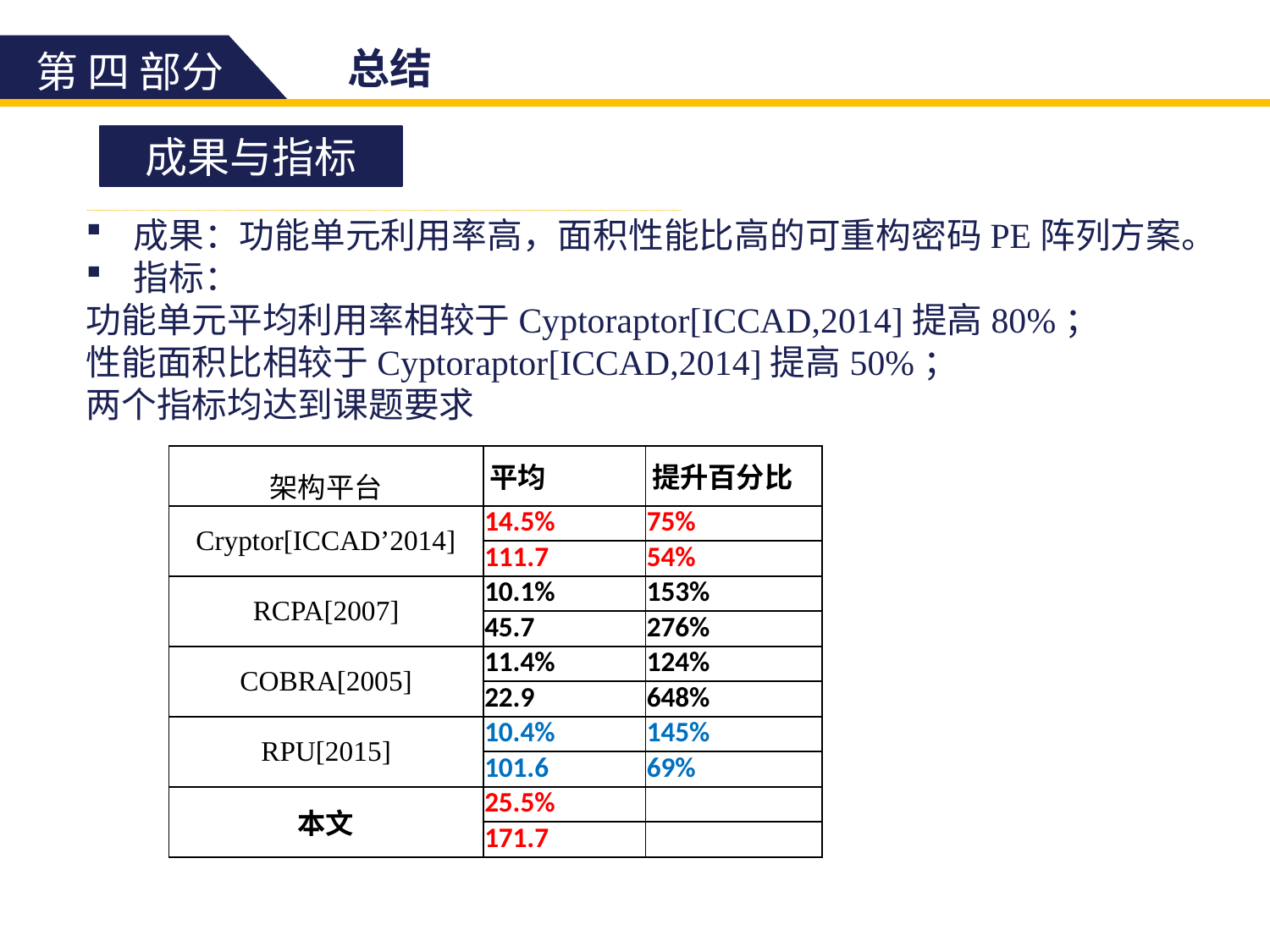

总结

第 四 部分

成果与指标
成果：功能单元利用率高，面积性能比高的可重构密码PE阵列方案。
指标：
功能单元平均利用率相较于Cyptoraptor[ICCAD,2014]提高80%；
性能面积比相较于Cyptoraptor[ICCAD,2014]提高50%；
两个指标均达到课题要求

| 架构平台 | 平均 | 提升百分比 |
| --- | --- | --- |
| Cryptor[ICCAD’2014] | 14.5% | 75% |
|  | 111.7 | 54% |
| RCPA[2007] | 10.1% | 153% |
|  | 45.7 | 276% |
| COBRA[2005] | 11.4% | 124% |
|  | 22.9 | 648% |
| RPU[2015] | 10.4% | 145% |
|  | 101.6 | 69% |
| 本文 | 25.5% |  |
|  | 171.7 |  |